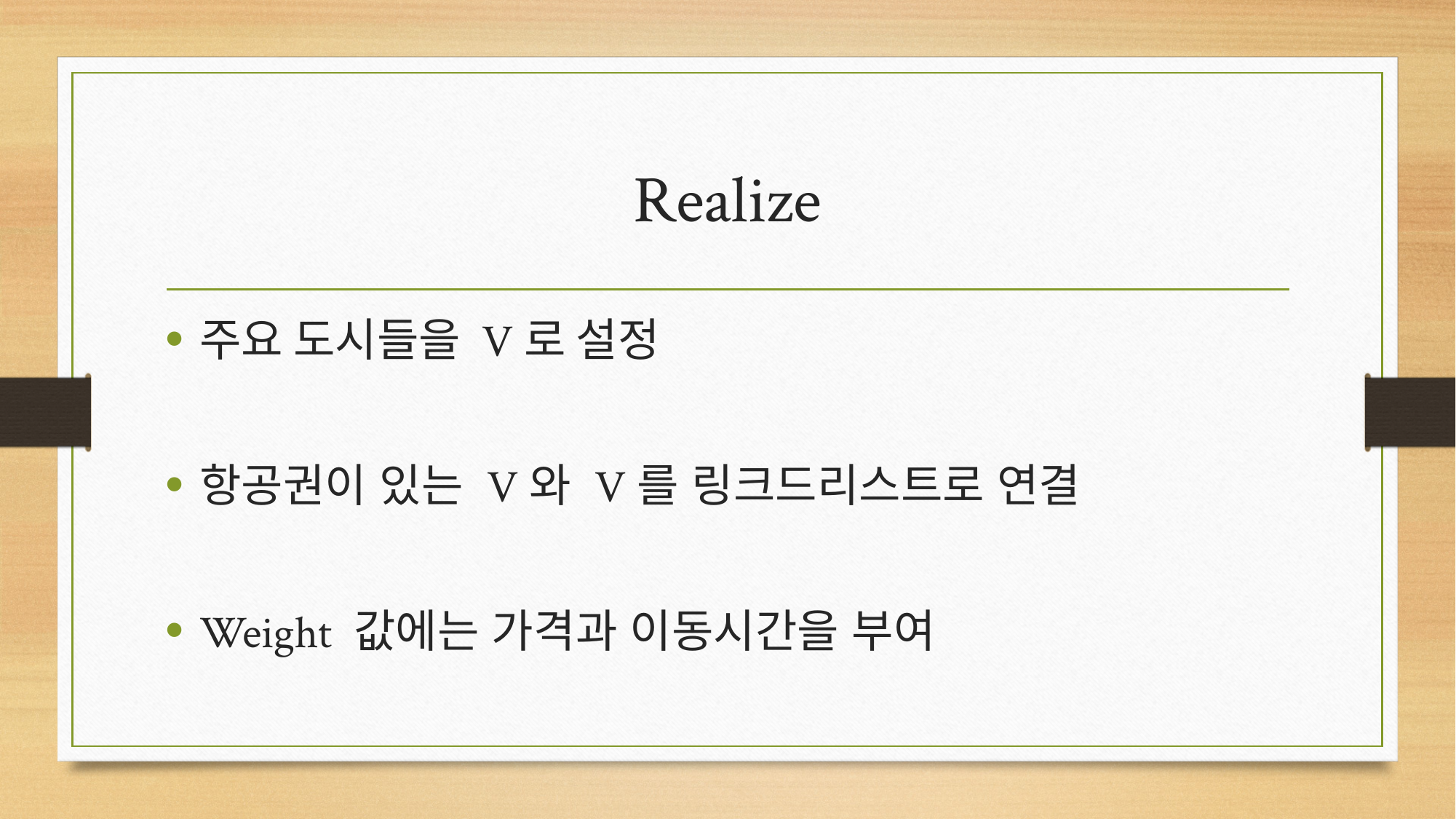

# Realize
주요 도시들을 V로 설정

항공권이 있는 V와 V를 링크드리스트로 연결

Weight 값에는 가격과 이동시간을 부여